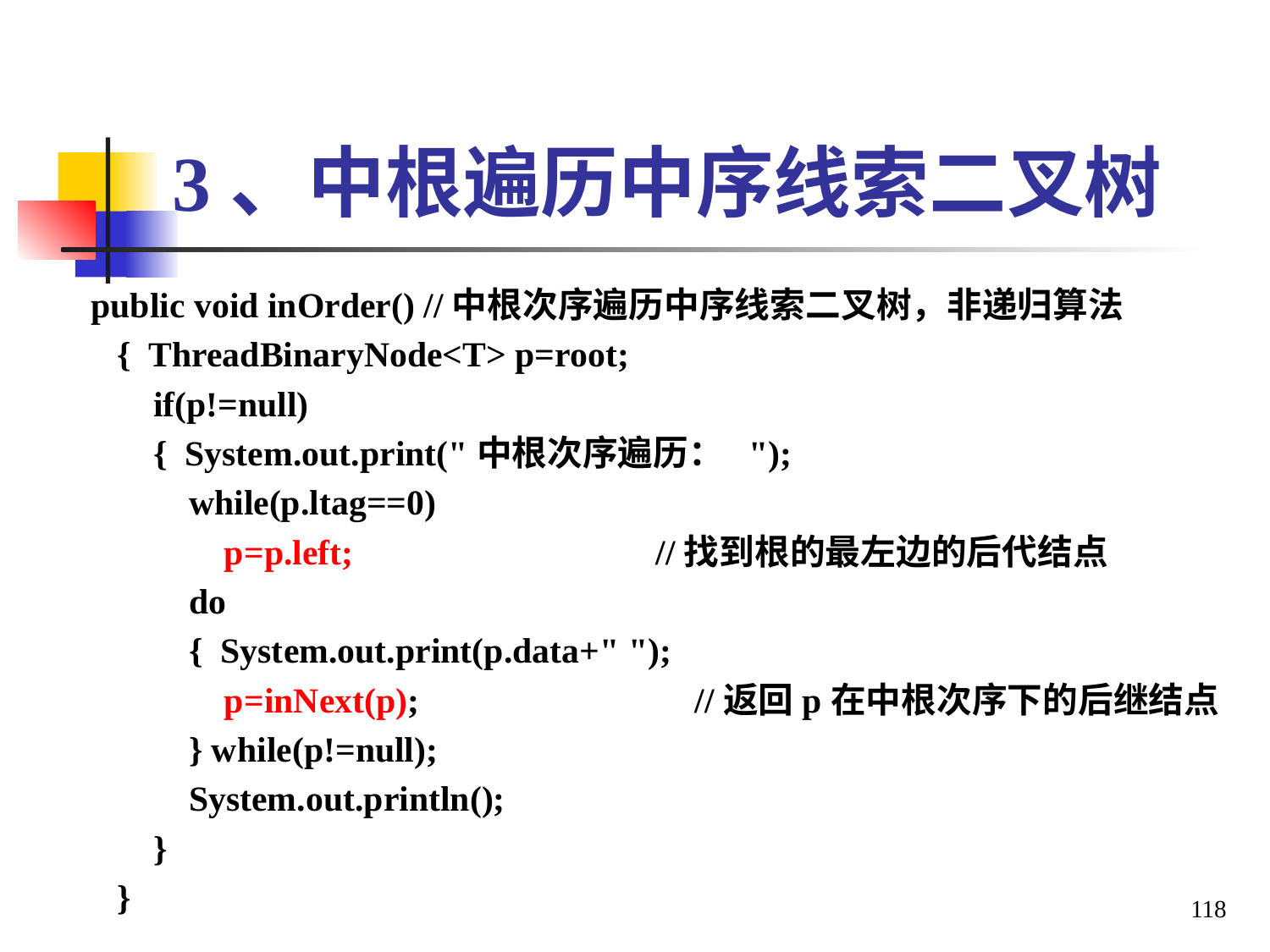

# 3、中根遍历中序线索二叉树
 public void inOrder() //中根次序遍历中序线索二叉树，非递归算法
    {  ThreadBinaryNode<T> p=root;
        if(p!=null)
        {  System.out.print("中根次序遍历：  ");
            while(p.ltag==0)
                p=p.left;                                  //找到根的最左边的后代结点
            do
            {  System.out.print(p.data+" ");
                p=inNext(p);                               //返回p在中根次序下的后继结点
            } while(p!=null);
            System.out.println();
        }
    }
118